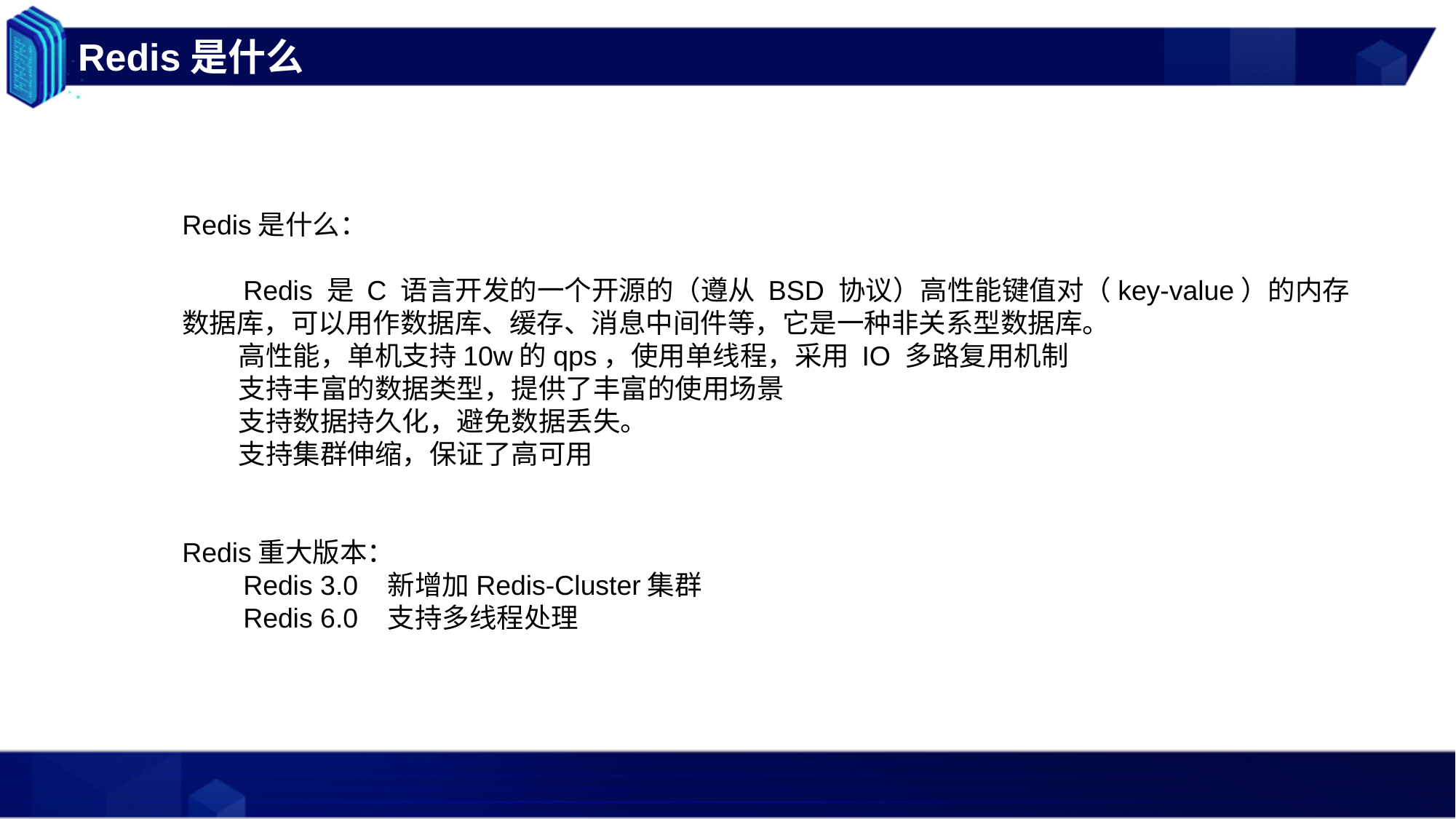

Redis是什么
Redis是什么：

        Redis 是 C 语言开发的一个开源的（遵从 BSD 协议）高性能键值对（key-value）的内存数据库，可以用作数据库、缓存、消息中间件等，它是一种非关系型数据库。
        高性能，单机支持10w的qps，使用单线程，采用 IO 多路复用机制
        支持丰富的数据类型，提供了丰富的使用场景
        支持数据持久化，避免数据丢失。
        支持集群伸缩，保证了高可用

Redis重大版本：
        Redis 3.0   新增加Redis-Cluster集群
        Redis 6.0   支持多线程处理